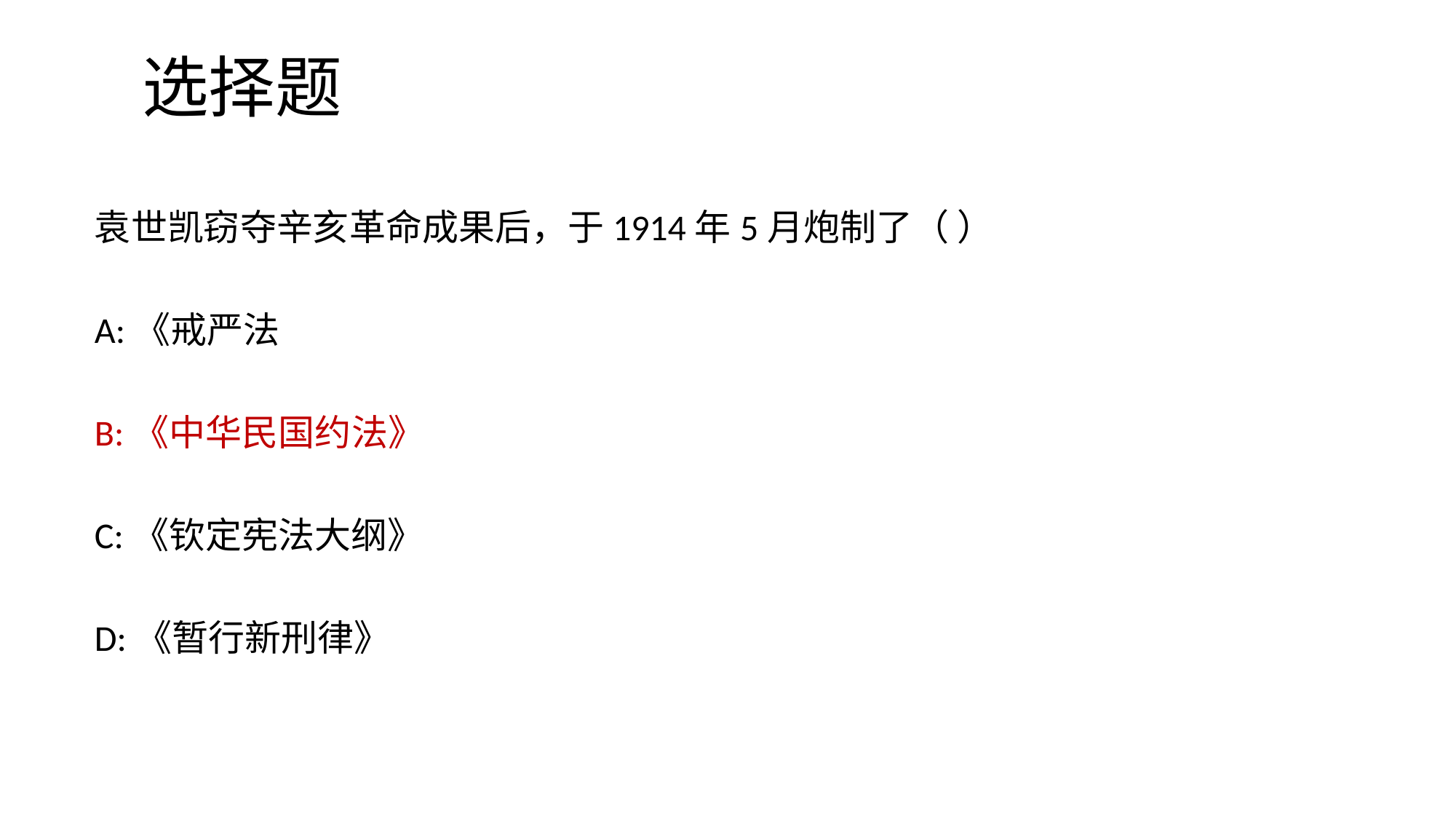

# 选择题
袁世凯窃夺辛亥革命成果后，于1914年5月炮制了（ ）
A:《戒严法
B:《中华民国约法》
C:《钦定宪法大纲》
D:《暂行新刑律》